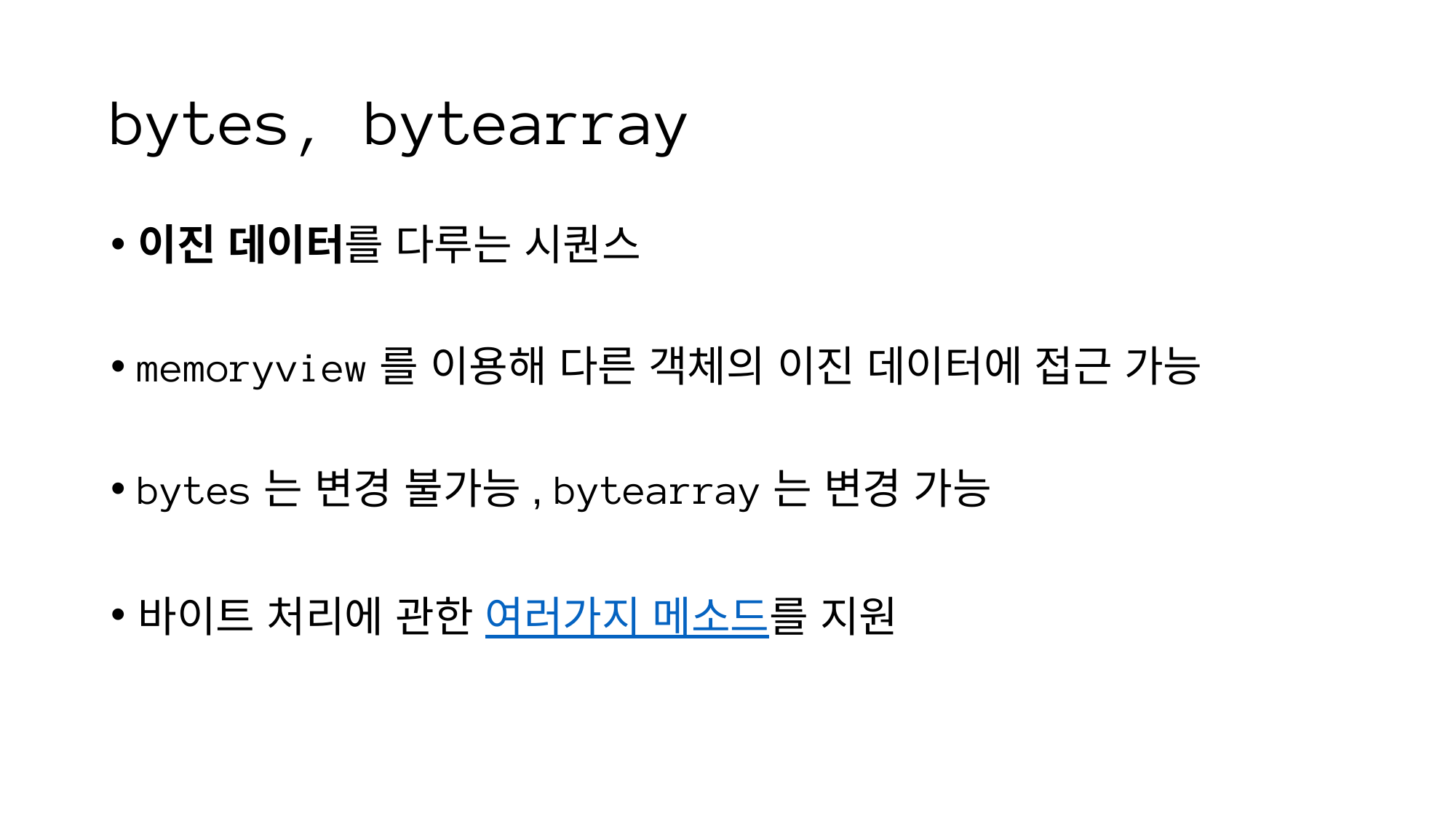

# bytes, bytearray
이진 데이터를 다루는 시퀀스

memoryview를 이용해 다른 객체의 이진 데이터에 접근 가능

bytes는 변경 불가능, bytearray는 변경 가능

바이트 처리에 관한 여러가지 메소드를 지원